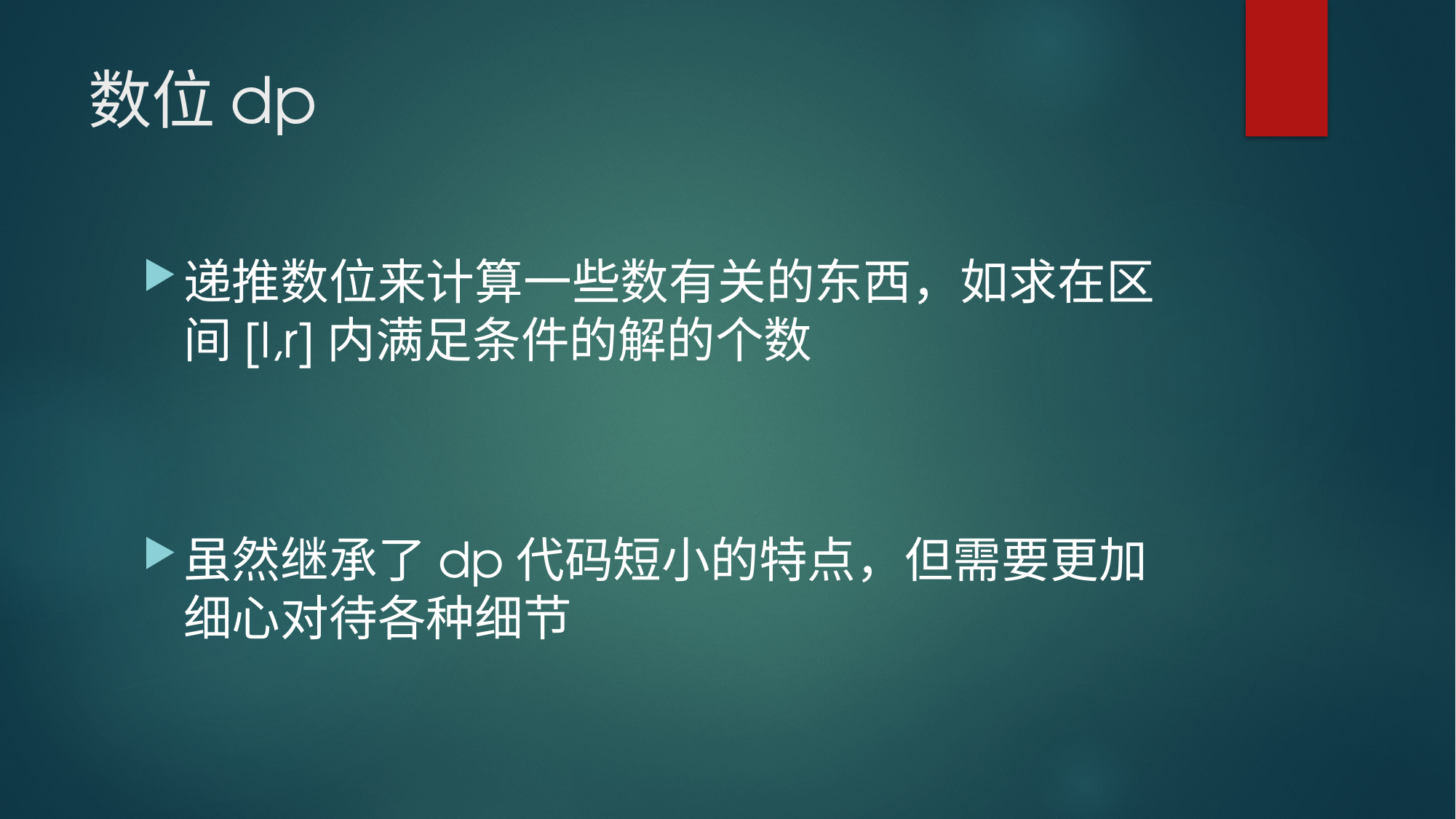

# 数位dp
递推数位来计算一些数有关的东西，如求在区间[l,r]内满足条件的解的个数

虽然继承了dp代码短小的特点，但需要更加细心对待各种细节